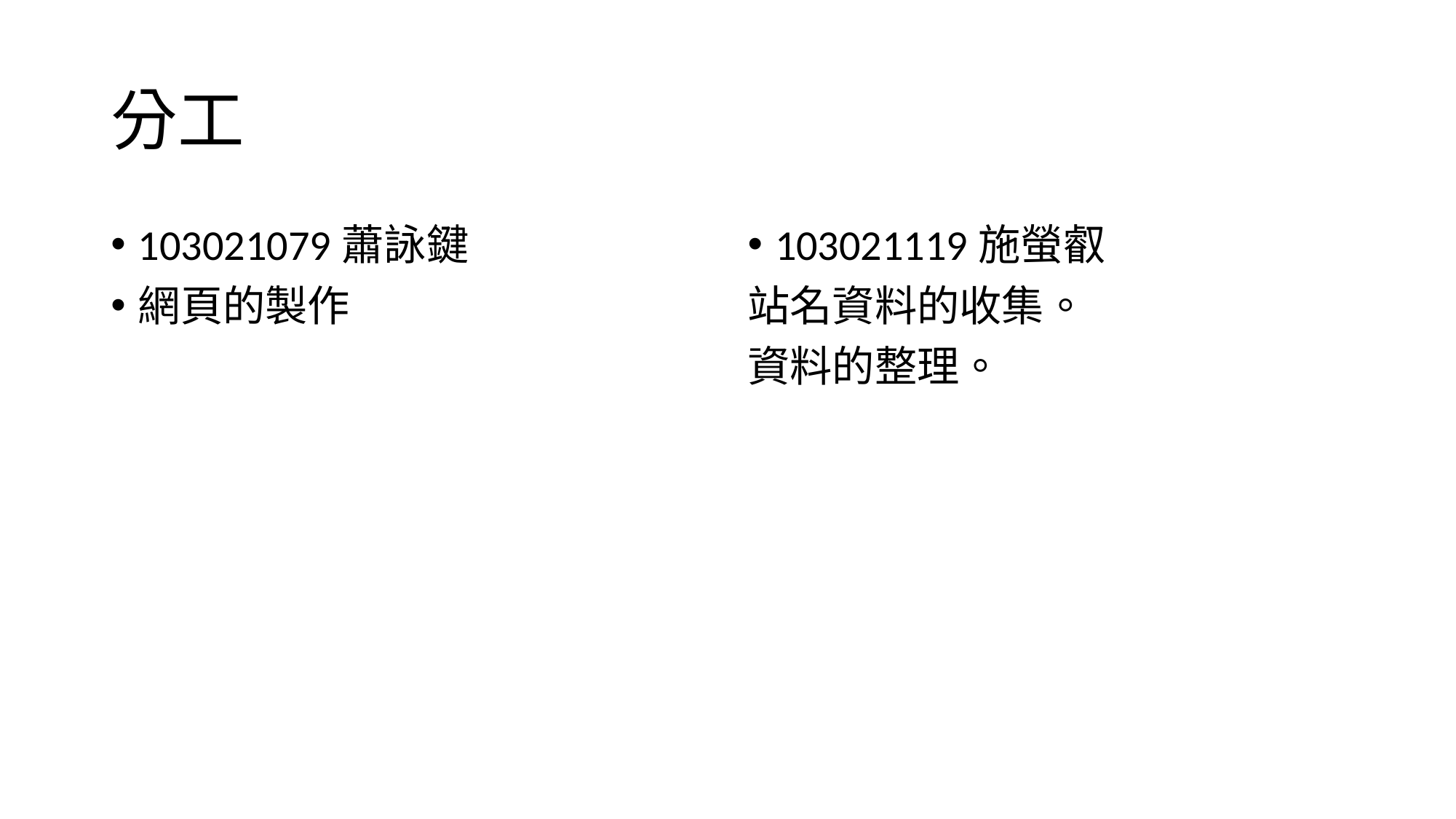

# 分工
103021079蕭詠鍵
網頁的製作

103021119施螢叡
站名資料的收集。
資料的整理。